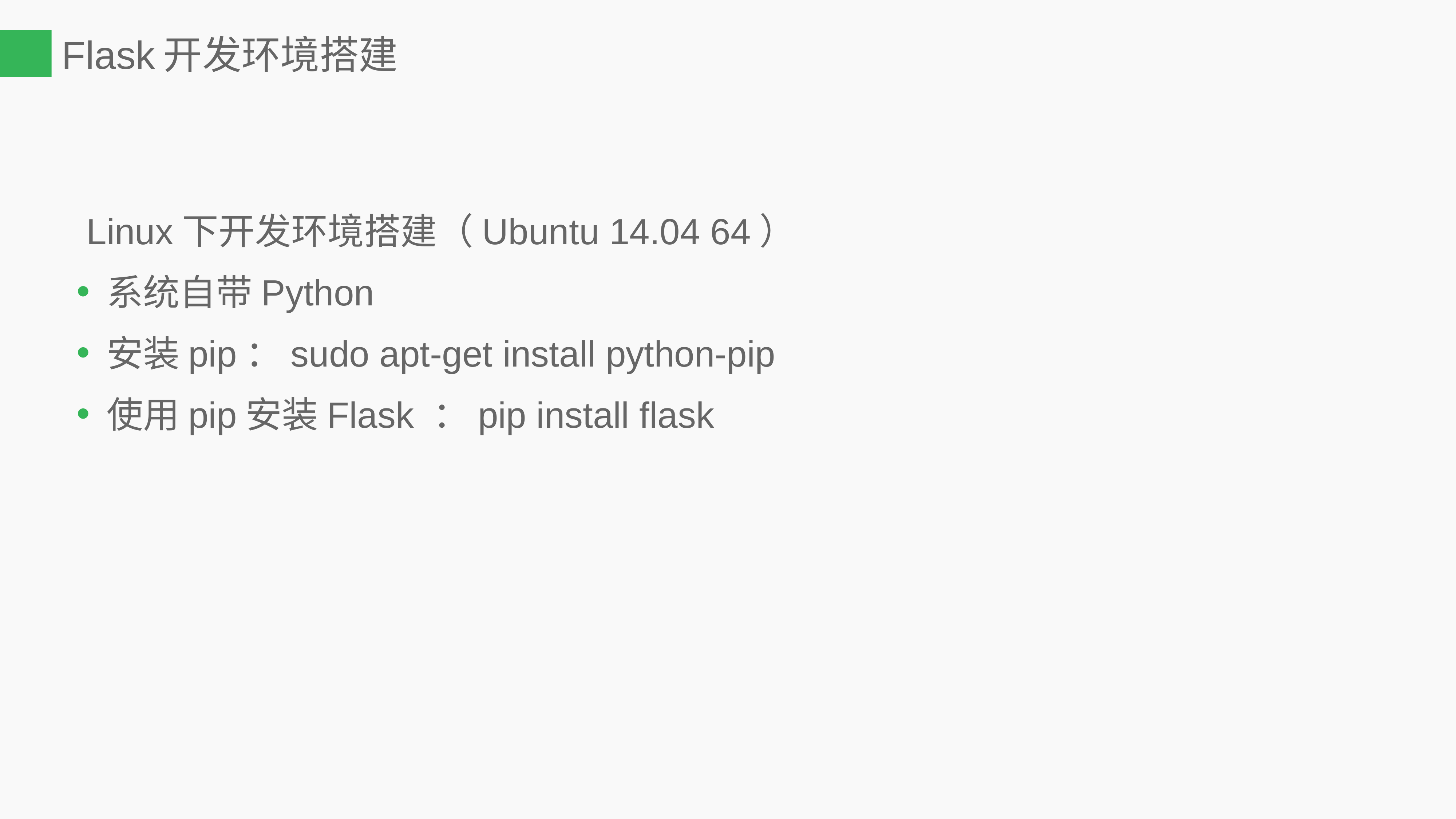

# Flask开发环境搭建
 Linux下开发环境搭建（Ubuntu 14.04 64）
系统自带Python
安装pip：sudo apt-get install python-pip
使用pip安装Flask ：pip install flask